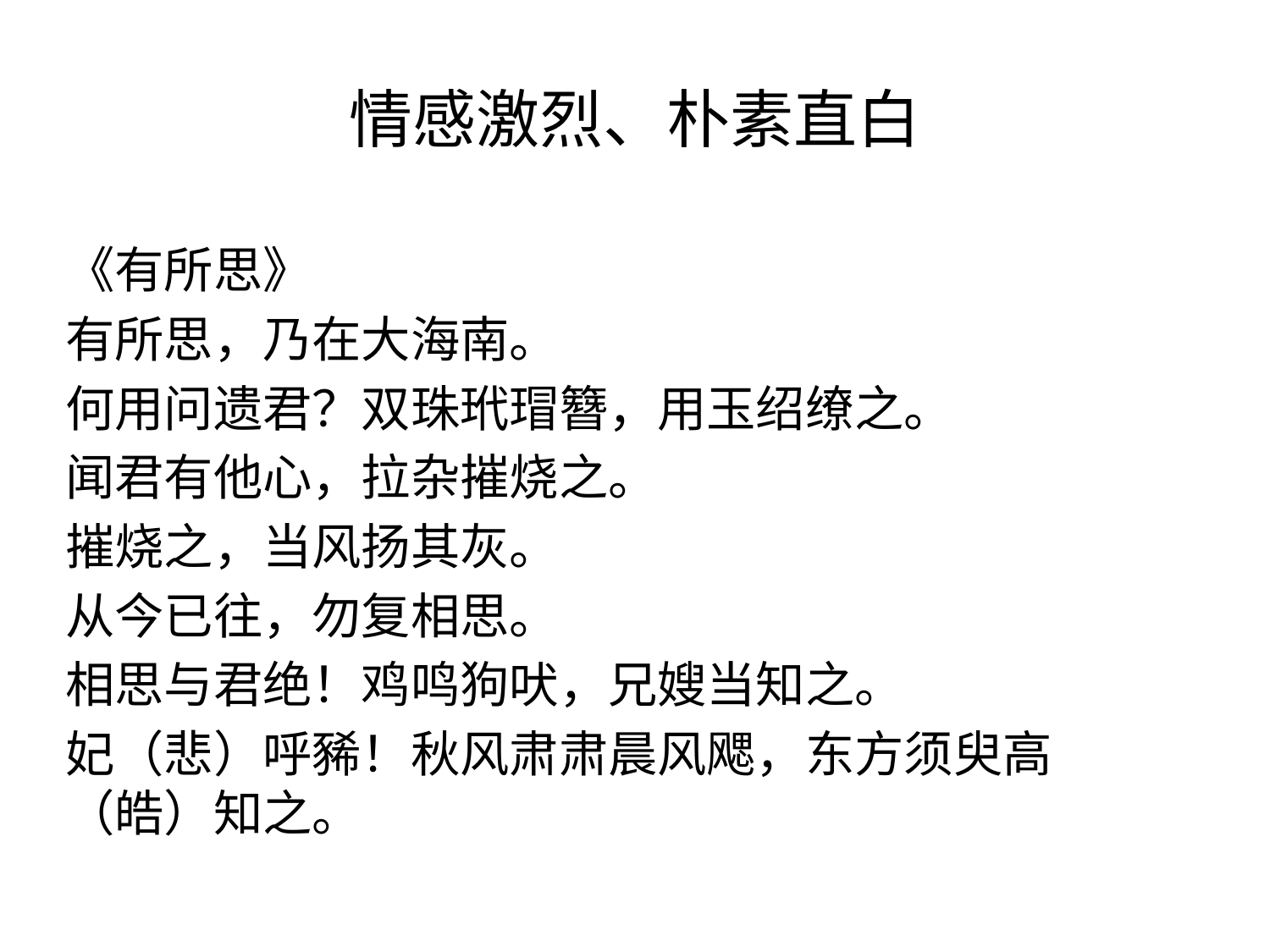

# 情感激烈、朴素直白
《有所思》
有所思，乃在大海南。
何用问遗君？双珠玳瑁簪，用玉绍缭之。
闻君有他心，拉杂摧烧之。
摧烧之，当风扬其灰。
从今已往，勿复相思。
相思与君绝！鸡鸣狗吠，兄嫂当知之。
妃（悲）呼豨！秋风肃肃晨风飔，东方须臾高（皓）知之。